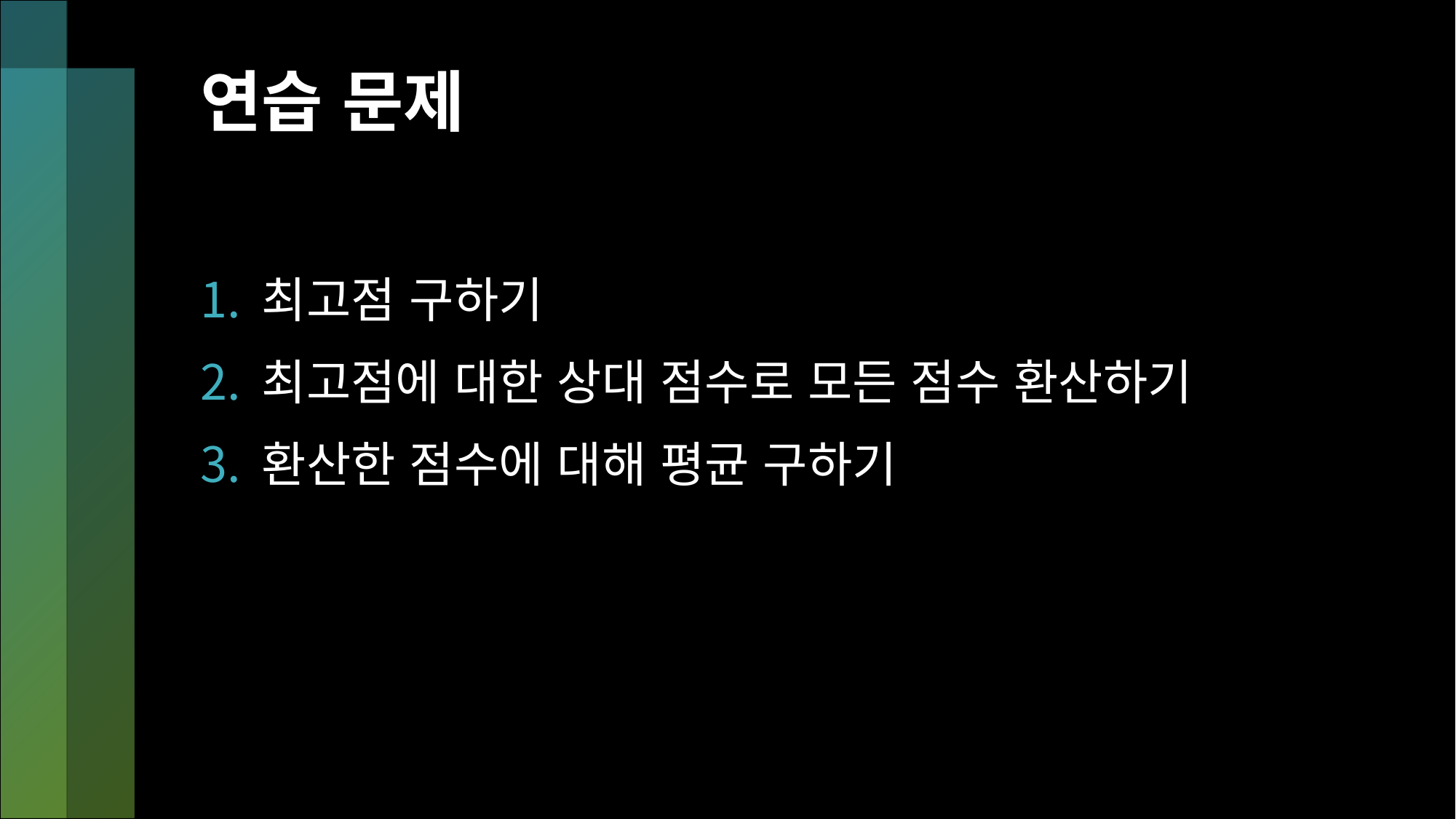

# 연습 문제
최고점 구하기
최고점에 대한 상대 점수로 모든 점수 환산하기
환산한 점수에 대해 평균 구하기